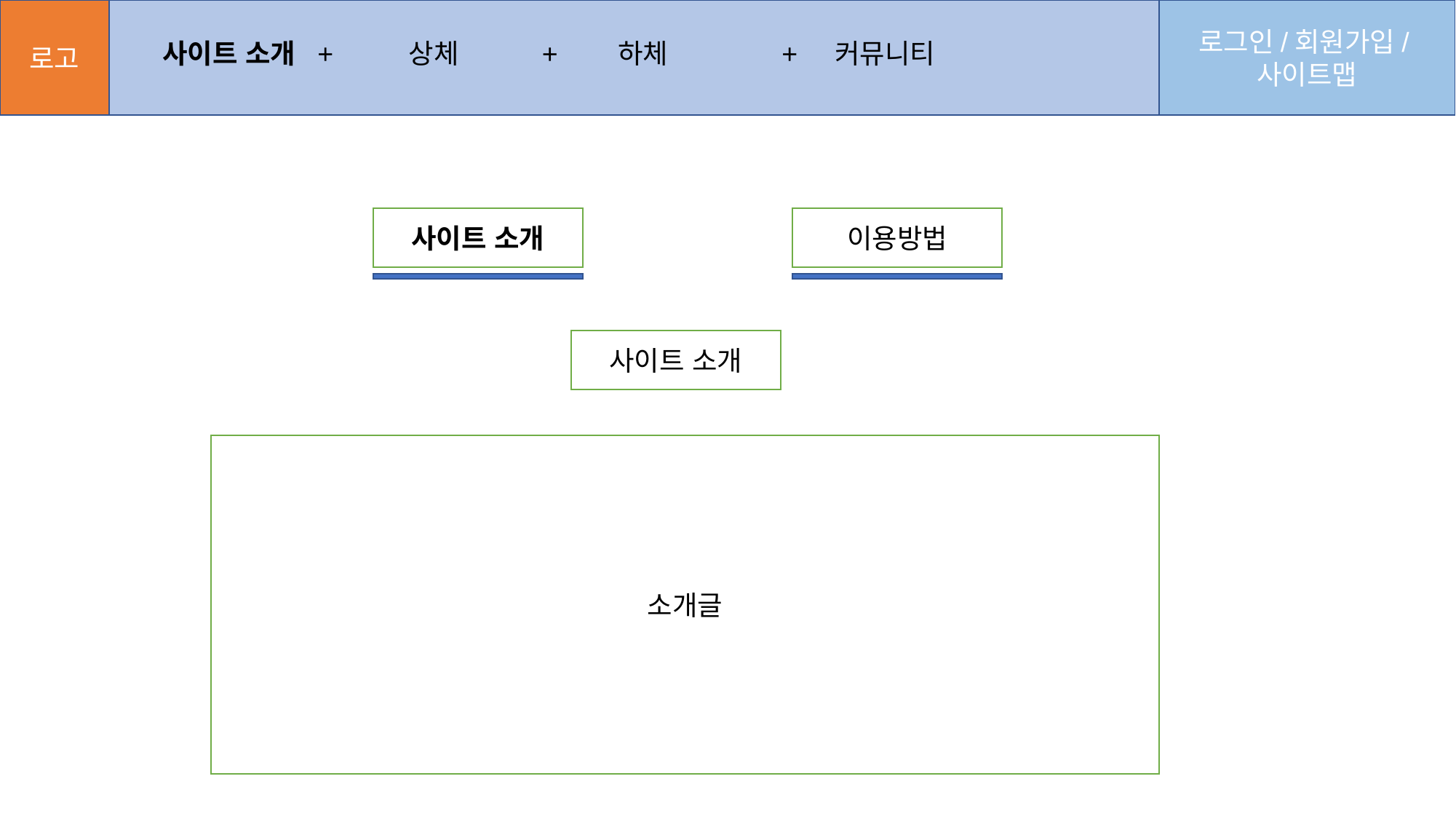

로고

로그인/회원가입/사이트맵
사이트 소개  +         상체          +       하체              +    커뮤니티
사이트 소개
이용방법

사이트 소개
소개글